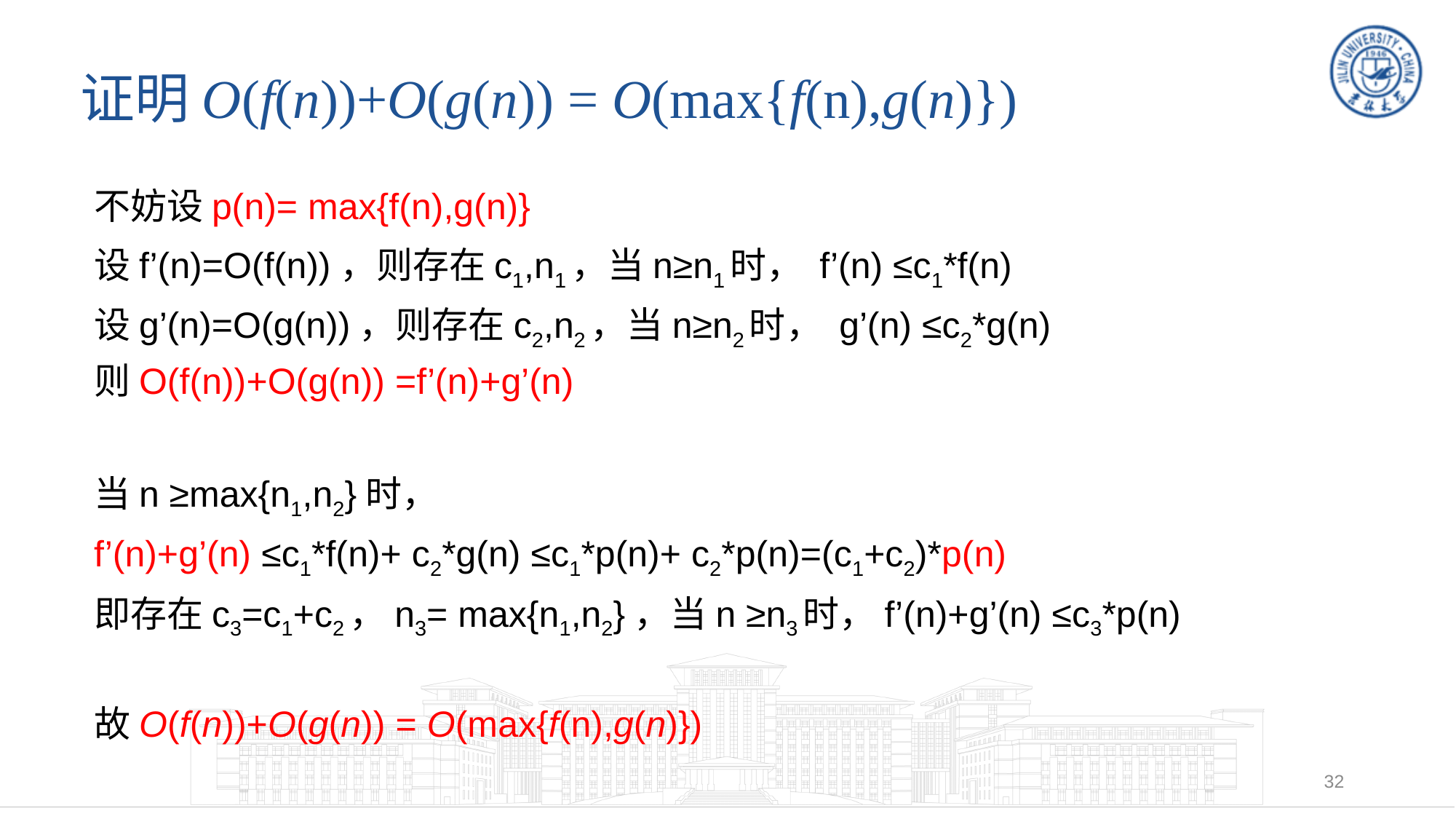

# 证明O(f(n))+O(g(n)) = O(max{f(n),g(n)})
不妨设p(n)= max{f(n),g(n)}
设f’(n)=O(f(n))，则存在c1,n1，当n≥n1时， f’(n) ≤c1*f(n)
设g’(n)=O(g(n))，则存在c2,n2，当n≥n2时， g’(n) ≤c2*g(n)
则O(f(n))+O(g(n)) =f’(n)+g’(n)

当n ≥max{n1,n2}时，
f’(n)+g’(n) ≤c1*f(n)+ c2*g(n) ≤c1*p(n)+ c2*p(n)=(c1+c2)*p(n)
即存在c3=c1+c2，n3= max{n1,n2}，当n ≥n3时，f’(n)+g’(n) ≤c3*p(n)

故O(f(n))+O(g(n)) = O(max{f(n),g(n)})
32